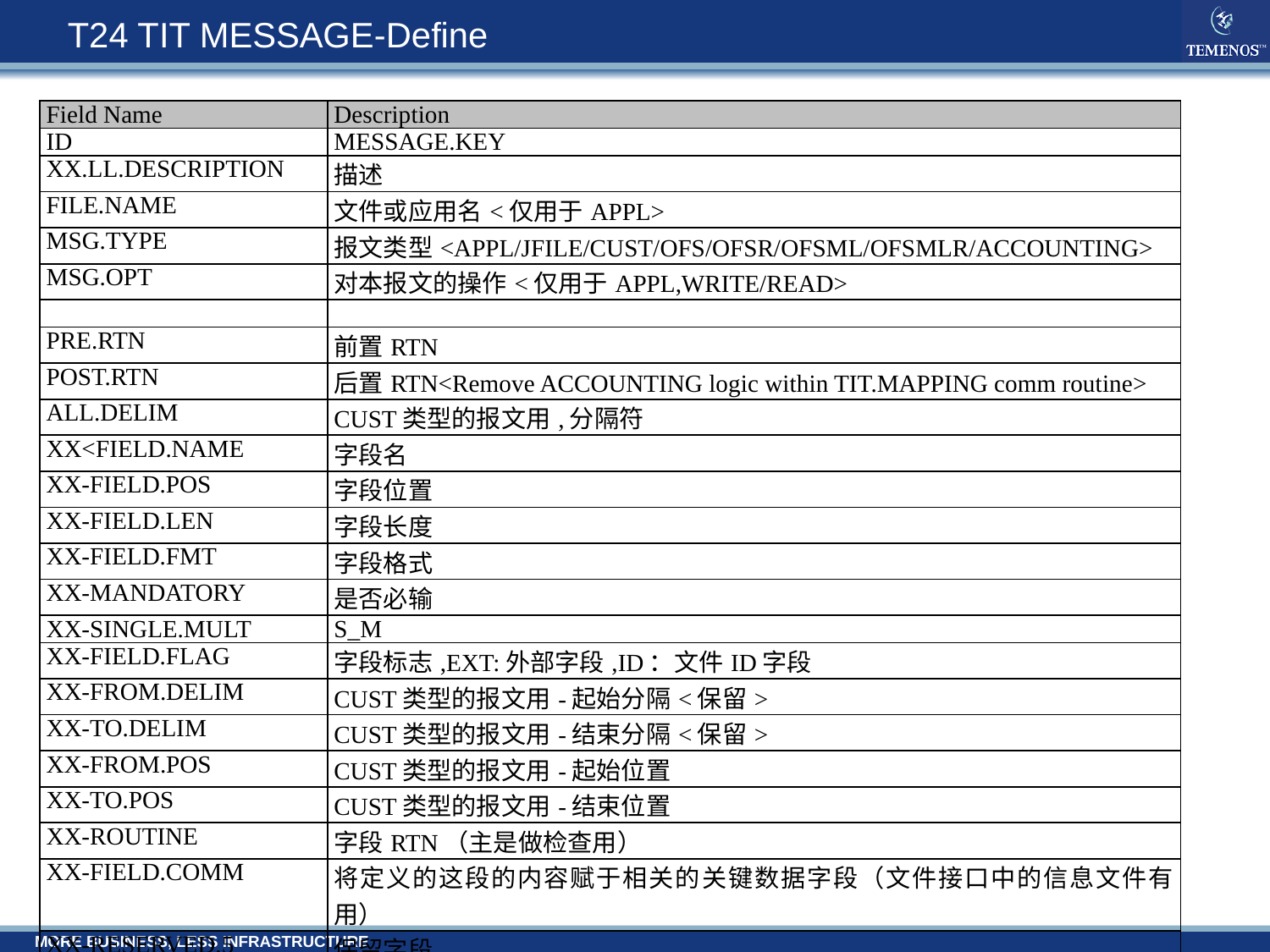

# T24 TIT MESSAGE-Define
| Field Name | Description |
| --- | --- |
| ID | MESSAGE.KEY |
| XX.LL.DESCRIPTION | 描述 |
| FILE.NAME | 文件或应用名<仅用于APPL> |
| MSG.TYPE | 报文类型<APPL/JFILE/CUST/OFS/OFSR/OFSML/OFSMLR/ACCOUNTING> |
| MSG.OPT | 对本报文的操作<仅用于APPL,WRITE/READ> |
|  |  |
| PRE.RTN | 前置RTN |
| POST.RTN | 后置RTN<Remove ACCOUNTING logic within TIT.MAPPING comm routine> |
| ALL.DELIM | CUST类型的报文用,分隔符 |
| XX<FIELD.NAME | 字段名 |
| XX-FIELD.POS | 字段位置 |
| XX-FIELD.LEN | 字段长度 |
| XX-FIELD.FMT | 字段格式 |
| XX-MANDATORY | 是否必输 |
| XX-SINGLE.MULT | S\_M |
| XX-FIELD.FLAG | 字段标志,EXT:外部字段,ID：文件ID字段 |
| XX-FROM.DELIM | CUST类型的报文用-起始分隔<保留> |
| XX-TO.DELIM | CUST类型的报文用-结束分隔<保留> |
| XX-FROM.POS | CUST类型的报文用-起始位置 |
| XX-TO.POS | CUST类型的报文用-结束位置 |
| XX-ROUTINE | 字段RTN（主是做检查用） |
| XX-FIELD.COMM | 将定义的这段的内容赋于相关的关键数据字段（文件接口中的信息文件有用） |
| XX-RESERVED.5 | 保留字段 |
| XX>RESERVED.4 | 保留字段 |
| MAP.IN.RTN | MAPPING IN RTN <For EXTRACT message> |
| MAP.OUT.RTN | MAPPING OUT RTN<For COMBINE message> |